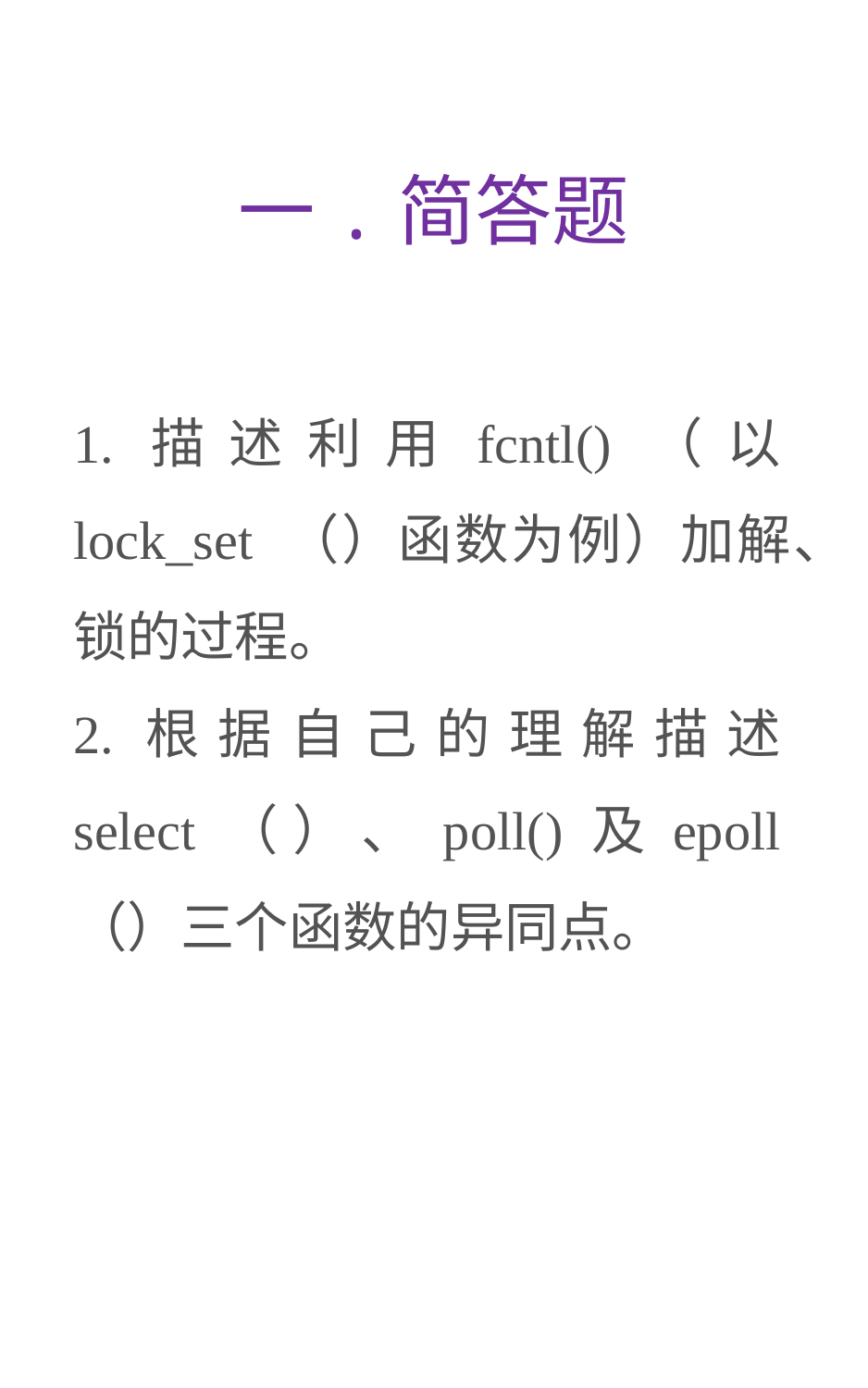

# 一.简答题
1.描述利用fcntl()（以lock_set （）函数为例）加解、锁的过程。
2.根据自己的理解描述select（）、poll()及epoll（）三个函数的异同点。